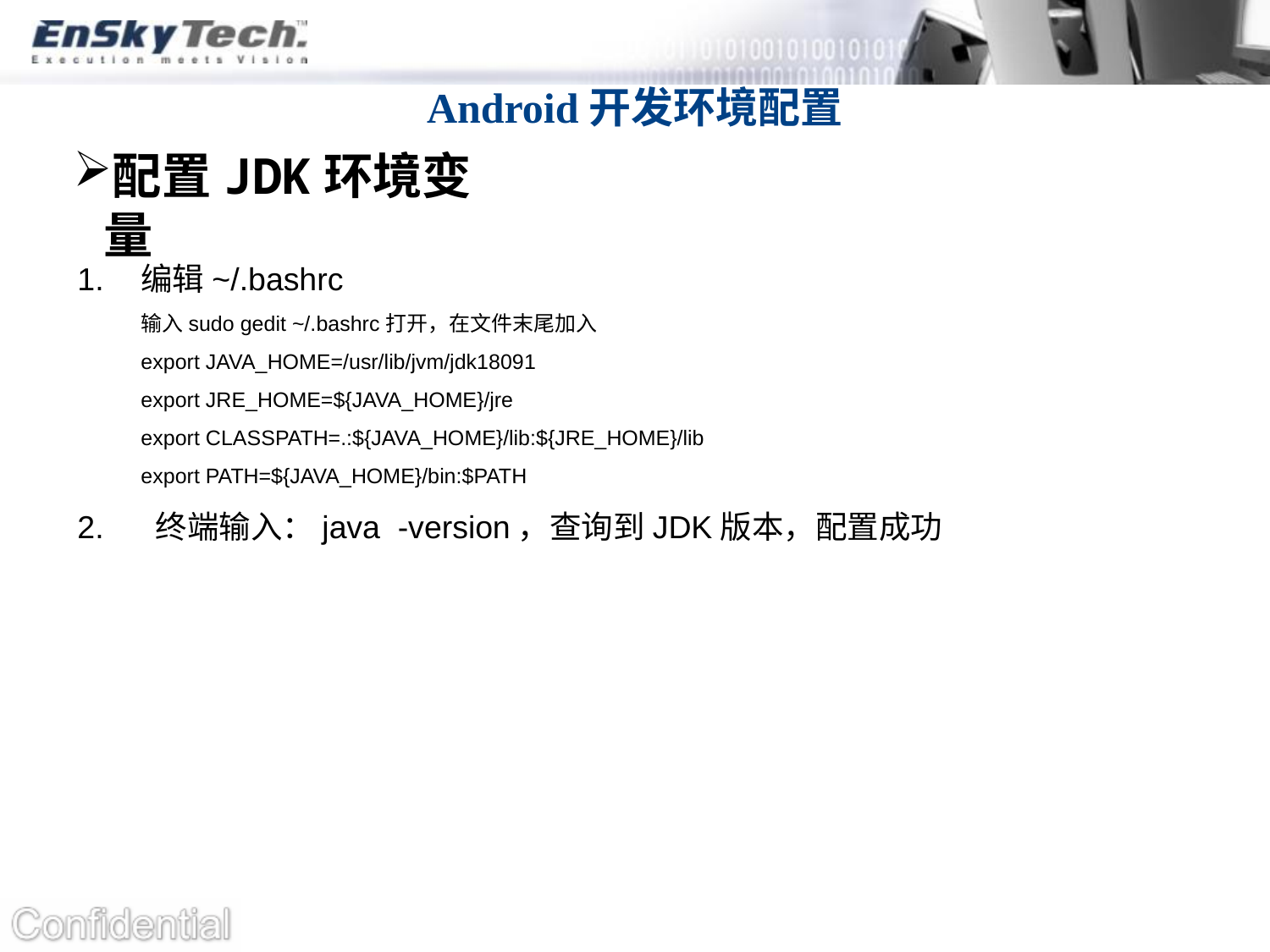

Android开发环境配置
配置JDK环境变量

编辑~/.bashrc
输入sudo gedit ~/.bashrc打开，在文件末尾加入
export JAVA_HOME=/usr/lib/jvm/jdk18091
export JRE_HOME=${JAVA_HOME}/jre
export CLASSPATH=.:${JAVA_HOME}/lib:${JRE_HOME}/lib
export PATH=${JAVA_HOME}/bin:$PATH
 终端输入：java  -version，查询到JDK版本，配置成功